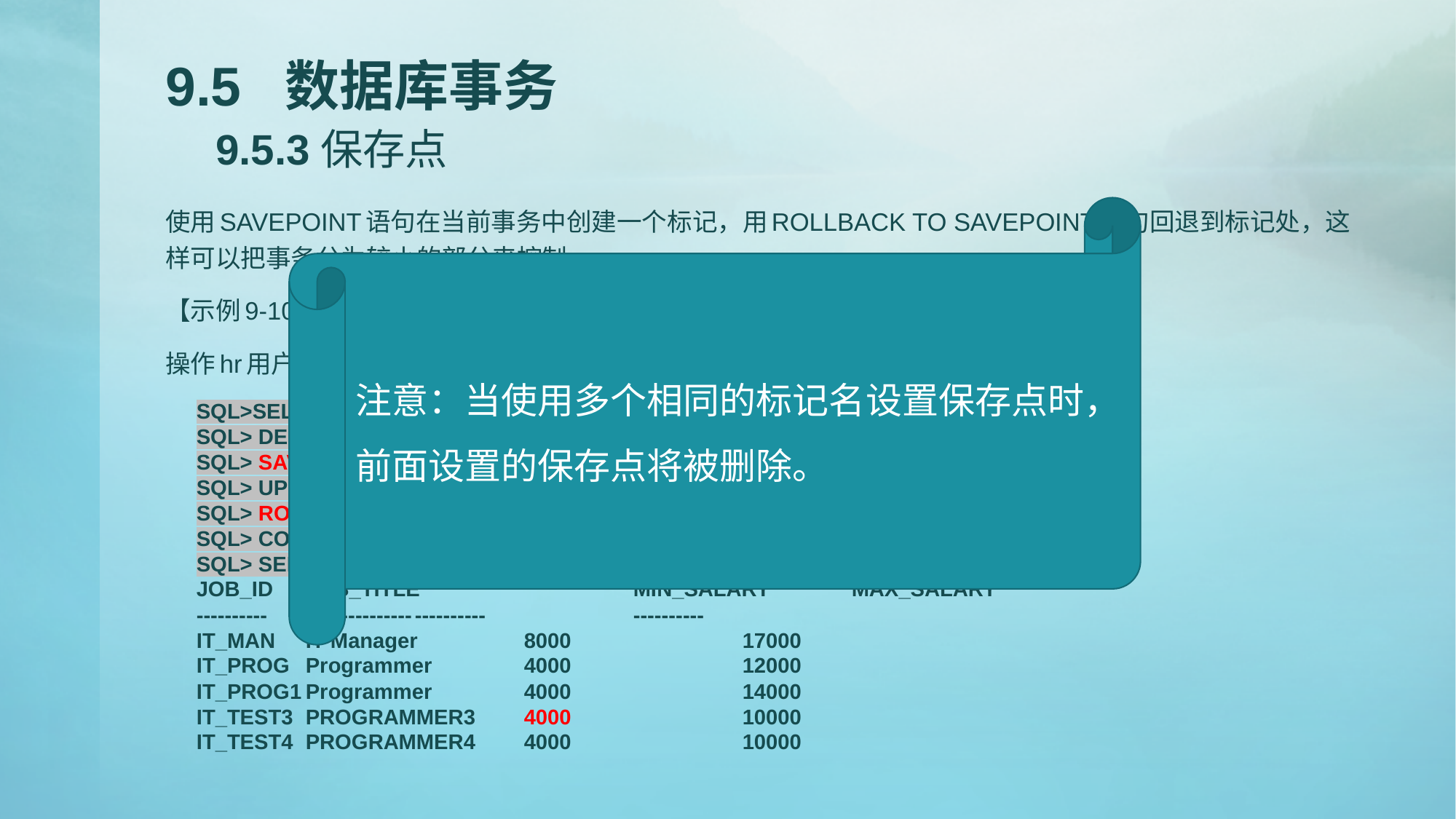

# 9.5  数据库事务 9.5.3保存点
使用SAVEPOINT语句在当前事务中创建一个标记，用ROLLBACK TO SAVEPOINT语句回退到标记处，这样可以把事务分为较小的部分来控制。
【示例9-10】使用保存点。
操作hr用户中工作表jobs，事务过程中使用SAVEPOINT。
注意：当使用多个相同的标记名设置保存点时，前面设置的保存点将被删除。
SQL>SELECT * FROM jobs WHERE job_id LIKE 'IT%'；
SQL> DELETE FROM jobs WHERE job_id='IT_TEST'；
SQL> SAVEPOINT Del_OK；
SQL> UPDATE jobs SET min_salary=6000 WHERE job_id='IT_TEST3'；
SQL> ROLLBACK TO Del_OK；
SQL> COMMIT；
SQL> SELECT * FROM jobs WHERE job_id LIKE 'IT%'；
JOB_ID	JOB_TITLE		MIN_SALARY	MAX_SALARY
----------	---------------	----------		----------
IT_MAN	IT Manager 	8000		17000
IT_PROG	Programmer	4000		12000
IT_PROG1	Programmer	4000		14000
IT_TEST3	PROGRAMMER3	4000		10000
IT_TEST4  	PROGRAMMER4	4000		10000